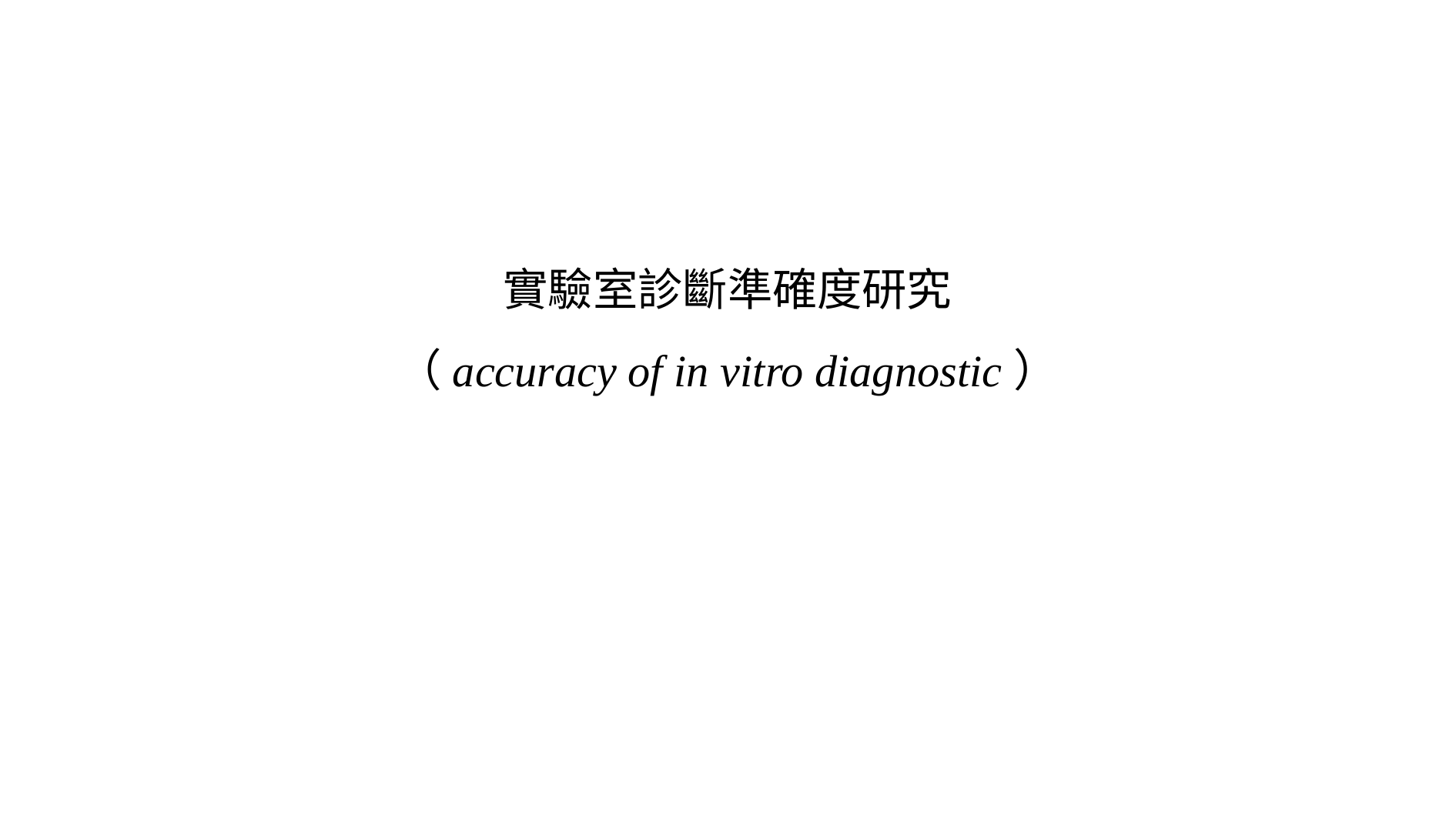

# 實驗室診斷準確度研究 （accuracy of in vitro diagnostic）